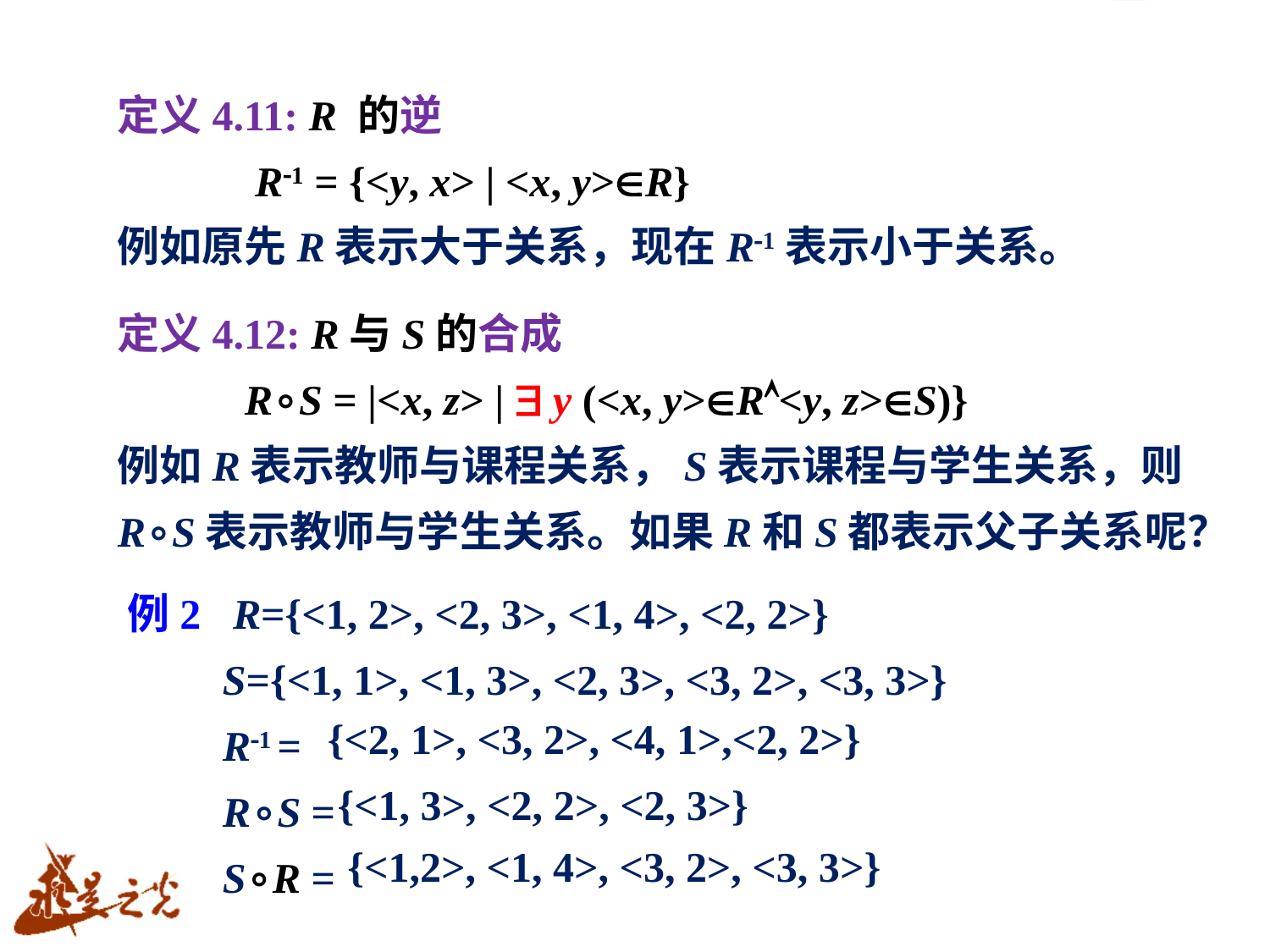

定义4.11: R 的逆
             R−1 = {<y, x> | <x, y>∈R}
例如原先R表示大于关系，现在R−1表示小于关系。
定义4.12: R与S的合成
            R∘S = |<x, z> | ∃ y (<x, y>∈R∧<y, z>∈S)}
例如R表示教师与课程关系，S表示课程与学生关系，则
R∘S表示教师与学生关系。如果R和S都表示父子关系呢？
例2   R={<1, 2>, <2, 3>, <1, 4>, <2, 2>}
         S={<1, 1>, <1, 3>, <2, 3>, <3, 2>, <3, 3>}
         R−1 =
         R∘S =
         S∘R =
{<2, 1>, <3, 2>, <4, 1>,<2, 2>}
{<1, 3>, <2, 2>, <2, 3>}
{<1,2>, <1, 4>, <3, 2>, <3, 3>}
18